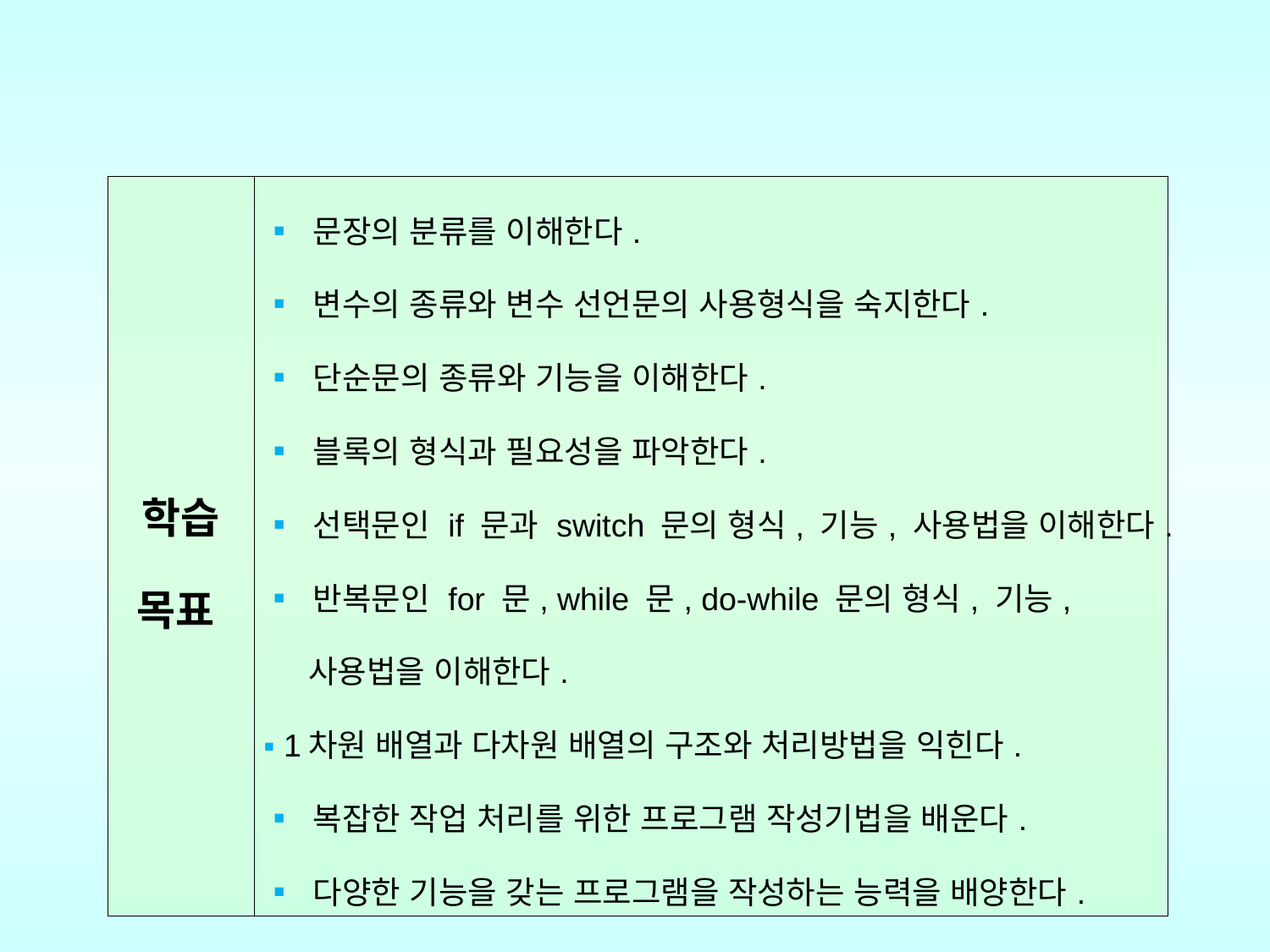

| 학습 목표 | ▪ 문장의 분류를 이해한다. ▪ 변수의 종류와 변수 선언문의 사용형식을 숙지한다. ▪ 단순문의 종류와 기능을 이해한다. ▪ 블록의 형식과 필요성을 파악한다. ▪ 선택문인 if 문과 switch 문의 형식, 기능, 사용법을 이해한다. ▪ 반복문인 for 문, while 문, do-while 문의 형식, 기능, 사용법을 이해한다. ▪ 1차원 배열과 다차원 배열의 구조와 처리방법을 익힌다. ▪ 복잡한 작업 처리를 위한 프로그램 작성기법을 배운다. ▪ 다양한 기능을 갖는 프로그램을 작성하는 능력을 배양한다. |
| --- | --- |